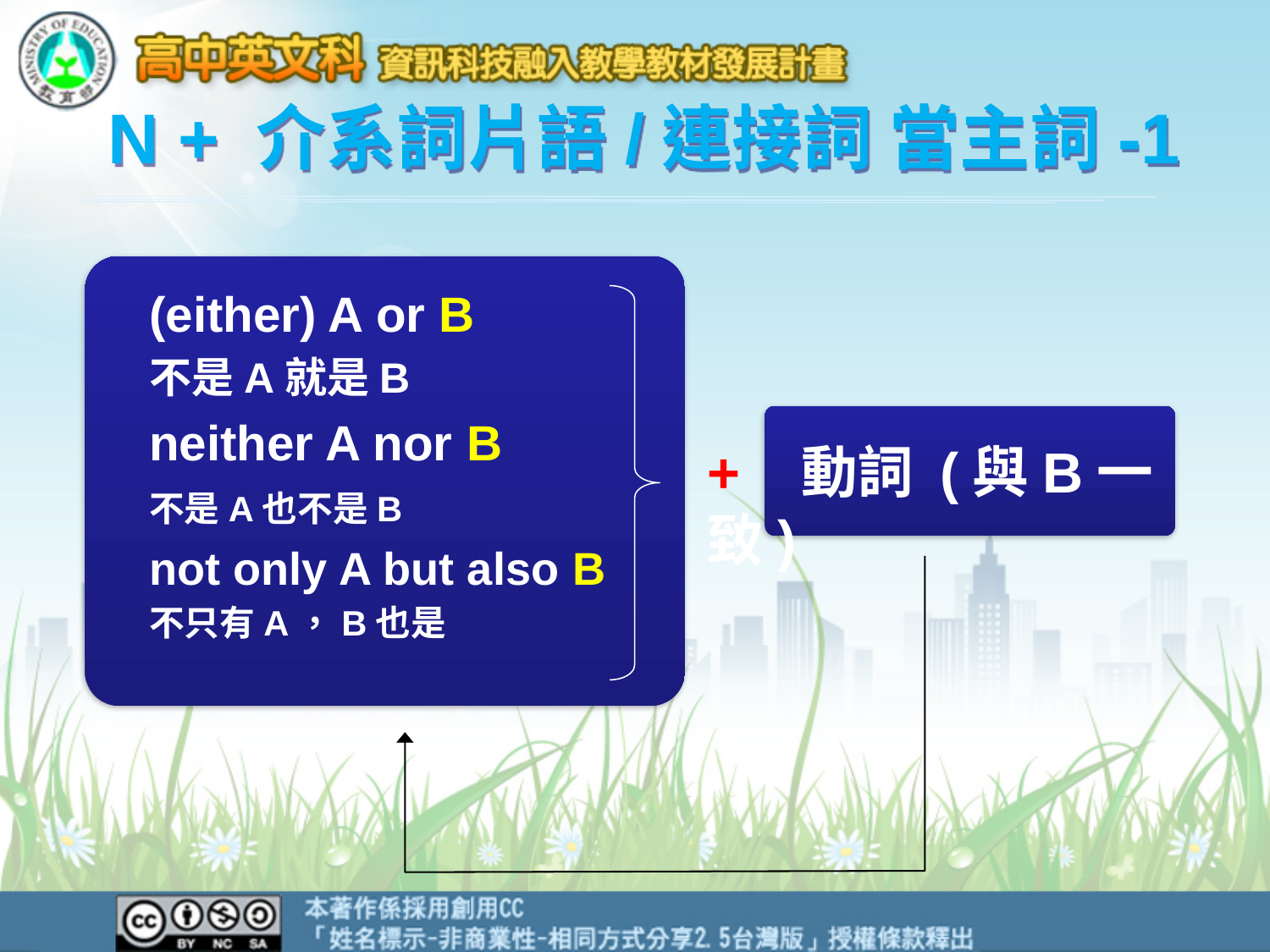

N + 介系詞片語/連接詞 當主詞-1

(either) A or B
不是A就是B
neither A nor B
不是A也不是B
not only A but also B
不只有A，B也是

+   動詞 (與B一致)